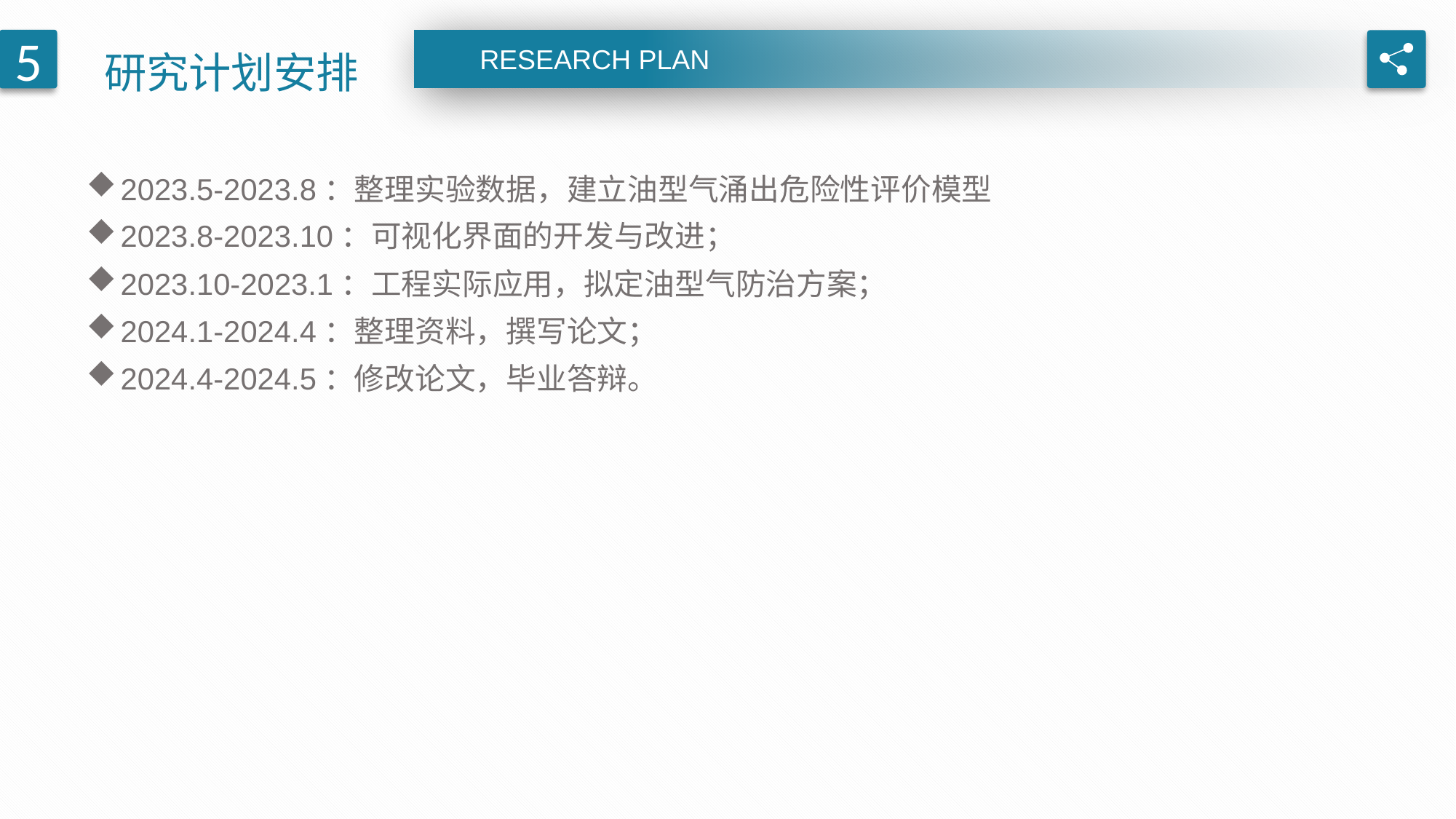

研究计划安排
5

RESEARCH PLAN

2023.5-2023.8：整理实验数据，建立油型气涌出危险性评价模型
2023.8-2023.10：可视化界面的开发与改进；
2023.10-2023.1：工程实际应用，拟定油型气防治方案；
2024.1-2024.4：整理资料，撰写论文；
2024.4-2024.5：修改论文，毕业答辩。